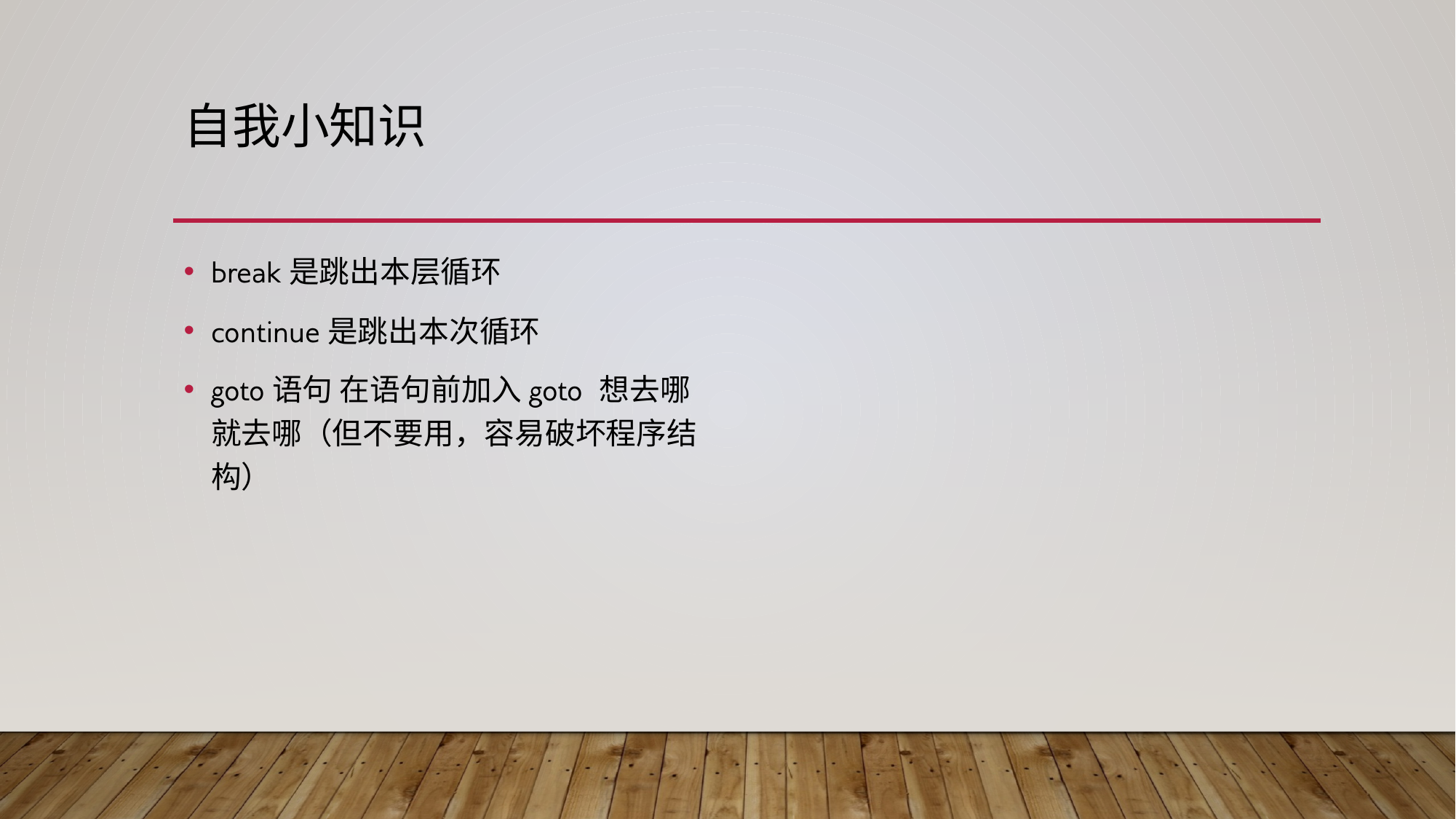

# 自我小知识
break是跳出本层循环
continue是跳出本次循环
goto语句 在语句前加入goto 想去哪就去哪（但不要用，容易破坏程序结构）